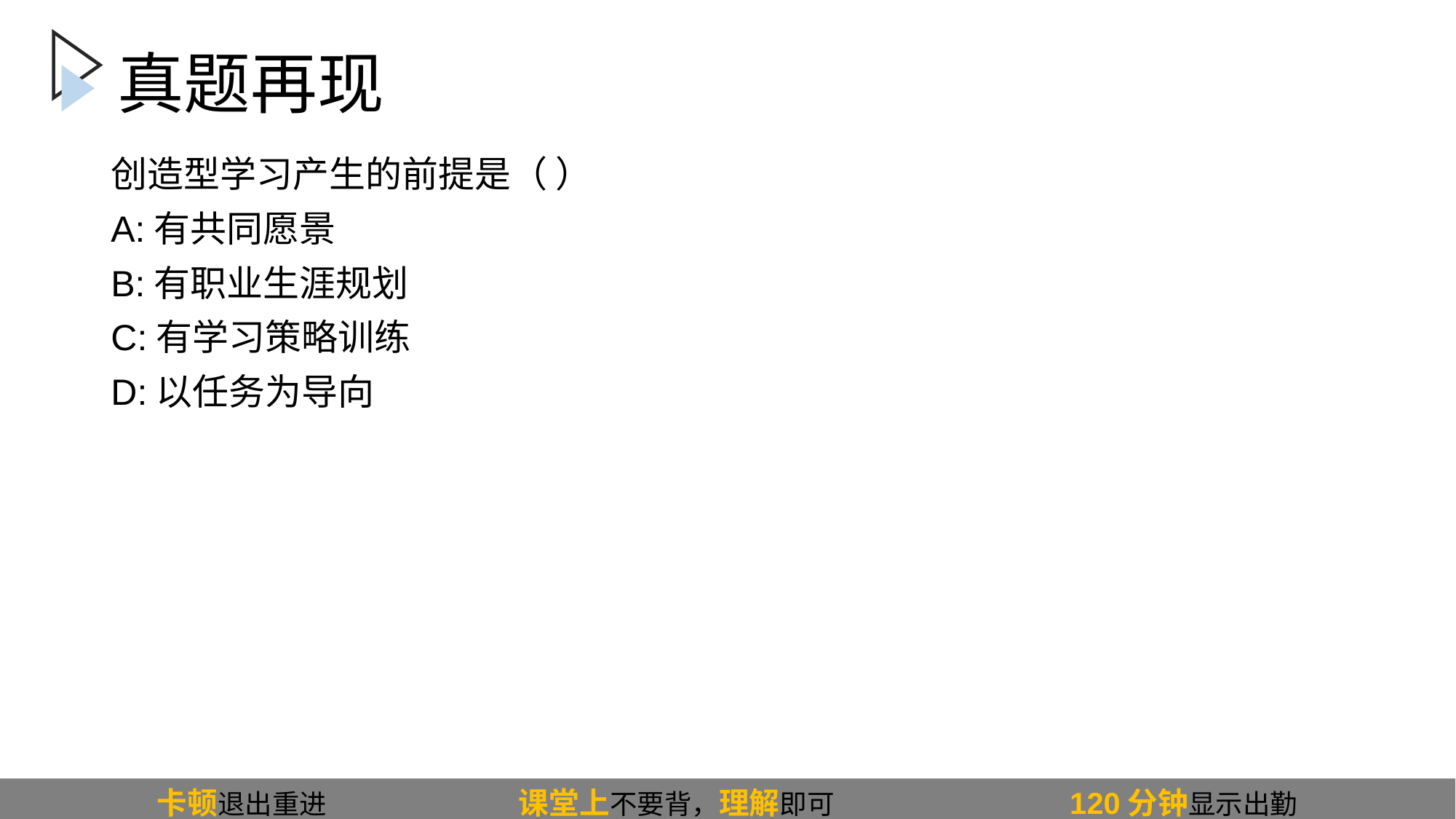

# 真题再现
创造型学习产生的前提是（ ）
A:有共同愿景
B:有职业生涯规划
C:有学习策略训练
D:以任务为导向